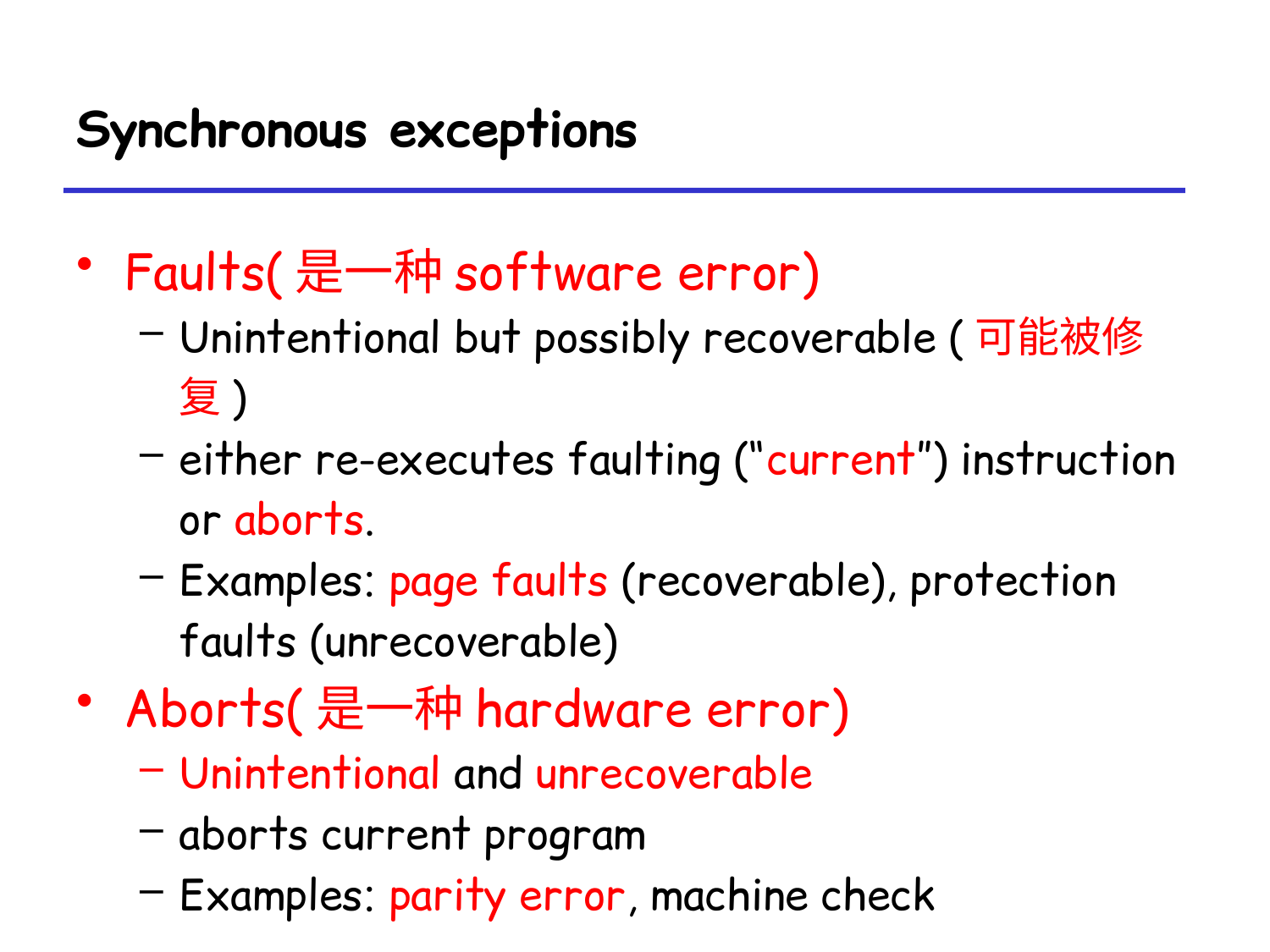

# Synchronous exceptions
Faults(是一种software error)
Unintentional but possibly recoverable (可能被修复)
either re-executes faulting (“current”) instruction or aborts.
Examples: page faults (recoverable), protection faults (unrecoverable)
Aborts(是一种hardware error)
Unintentional and unrecoverable
aborts current program
Examples: parity error, machine check